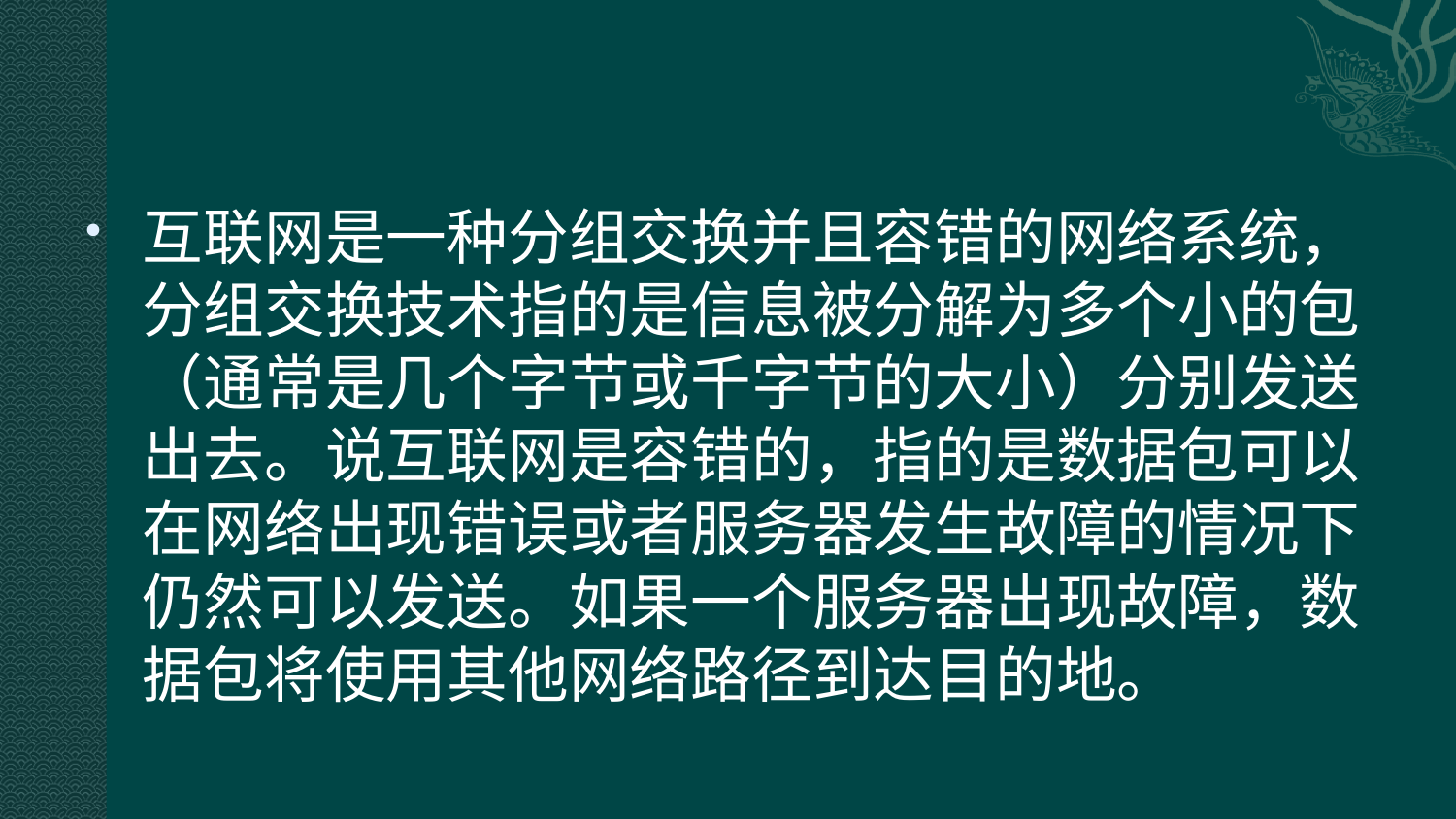

#
互联网是一种分组交换并且容错的网络系统，分组交换技术指的是信息被分解为多个小的包（通常是几个字节或千字节的大小）分别发送出去。说互联网是容错的，指的是数据包可以在网络出现错误或者服务器发生故障的情况下仍然可以发送。如果一个服务器出现故障，数据包将使用其他网络路径到达目的地。